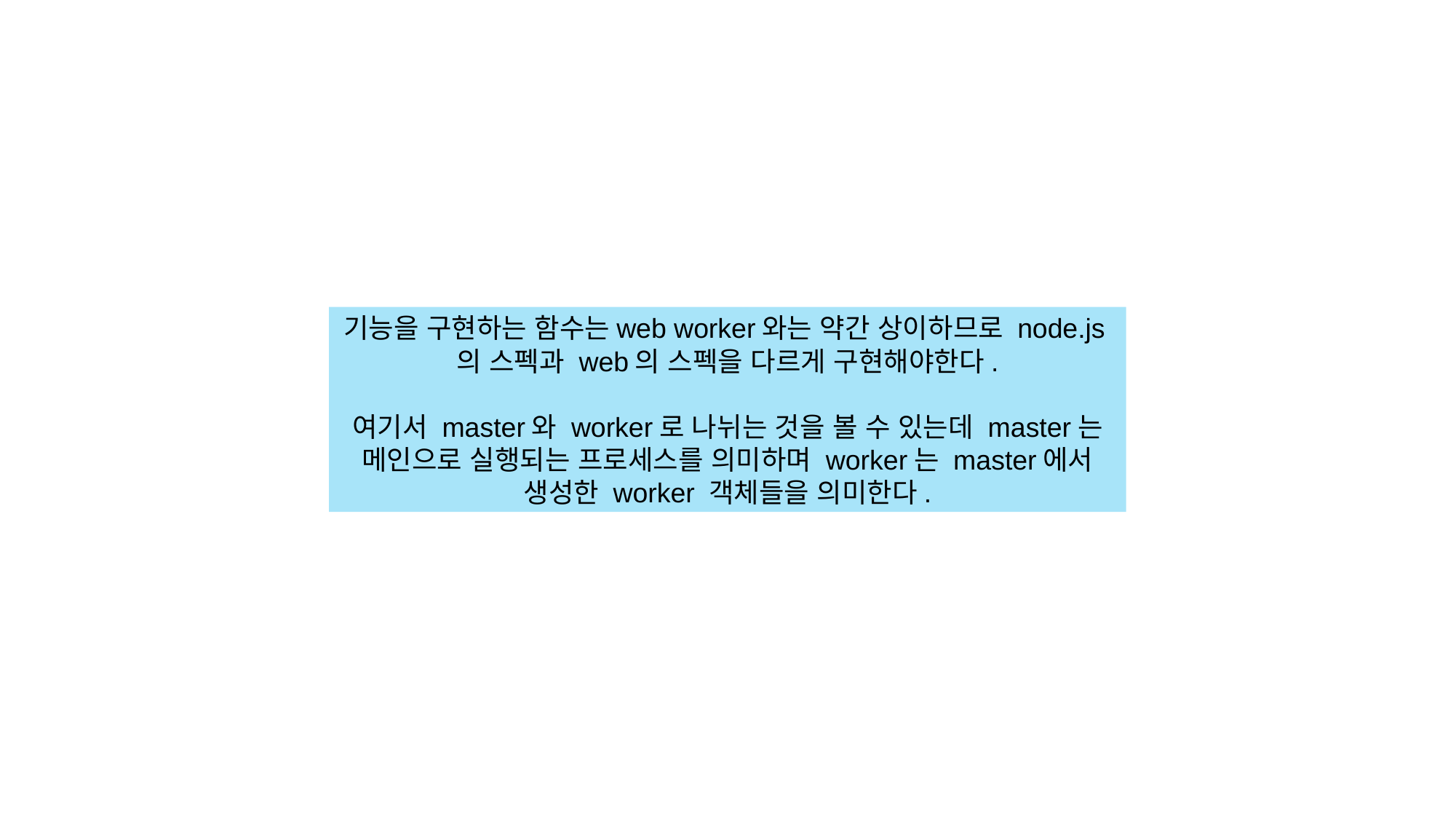

기능을 구현하는 함수는web worker와는 약간 상이하므로 node.js의 스펙과 web의 스펙을 다르게 구현해야한다.

여기서 master와 worker로 나뉘는 것을 볼 수 있는데 master는 메인으로 실행되는 프로세스를 의미하며 worker는 master에서 생성한 worker 객체들을 의미한다.